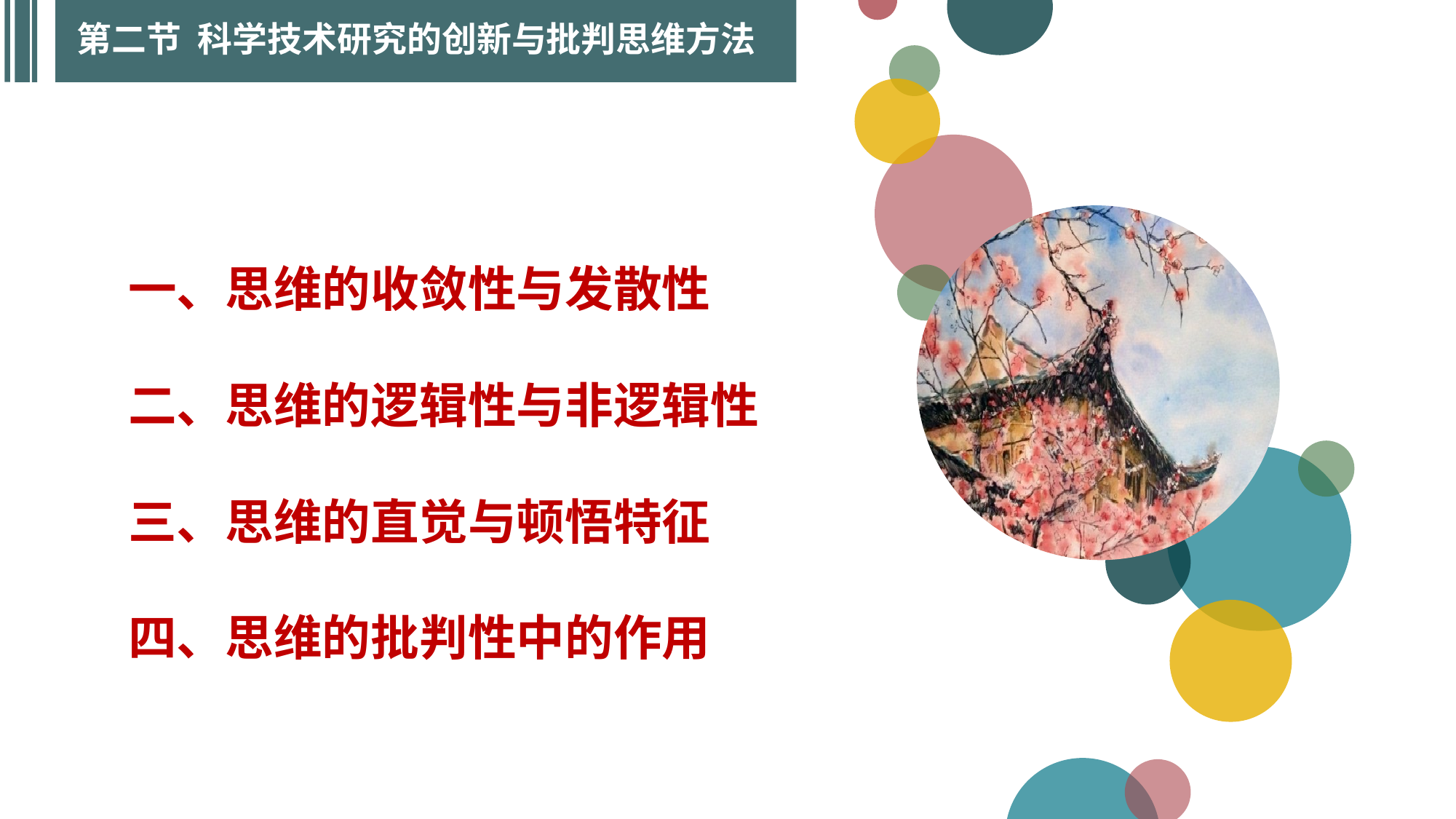

第二节  科学技术研究的创新与批判思维方法
一、思维的收敛性与发散性
二、思维的逻辑性与非逻辑性
三、思维的直觉与顿悟特征
四、思维的批判性中的作用